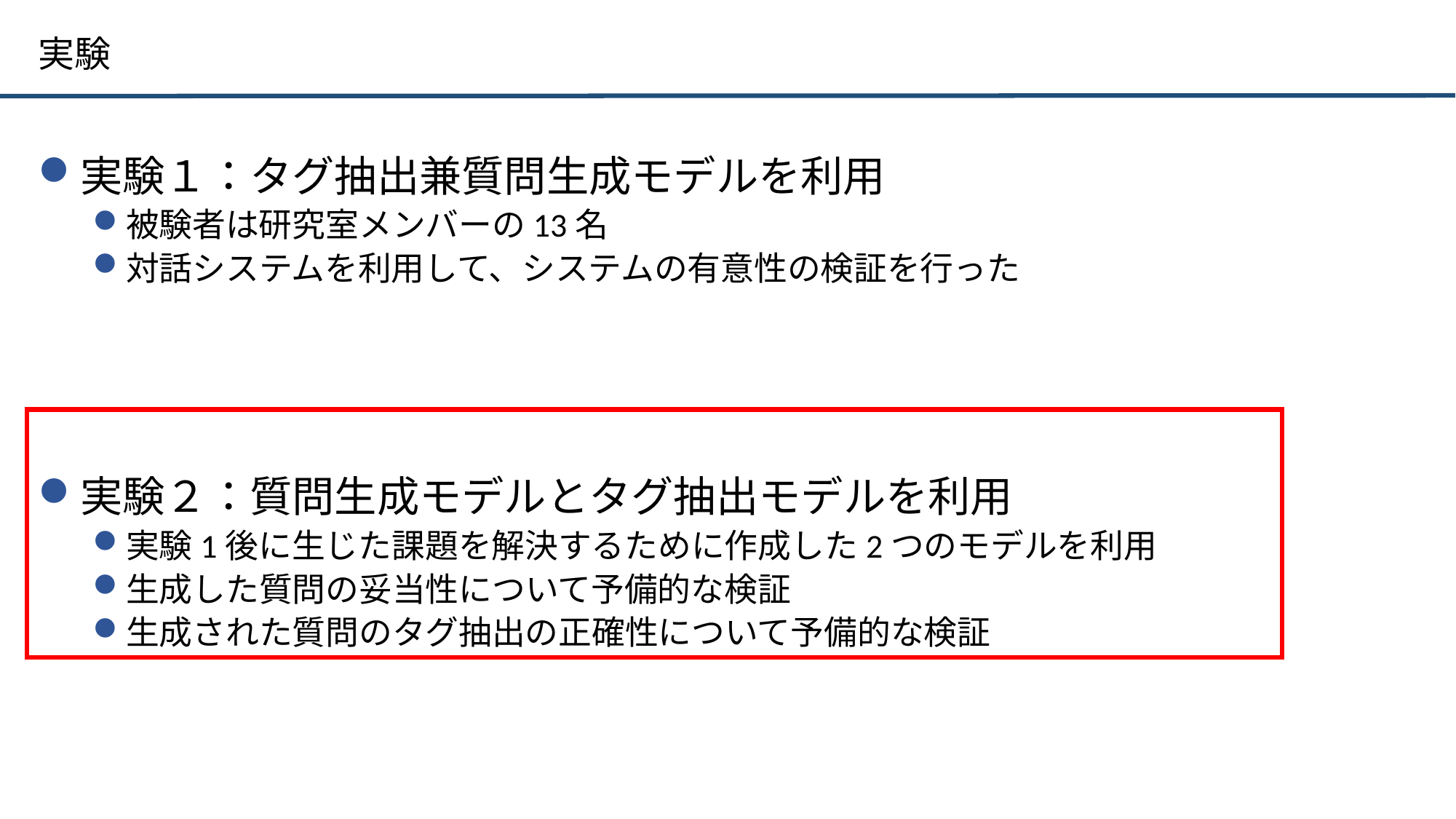

# 実験
実験１：タグ抽出兼質問生成モデルを利用
被験者は研究室メンバーの13名
対話システムを利用して、システムの有意性の検証を行った

実験２：質問生成モデルとタグ抽出モデルを利用
実験1後に生じた課題を解決するために作成した2つのモデルを利用
生成した質問の妥当性について予備的な検証
生成された質問のタグ抽出の正確性について予備的な検証